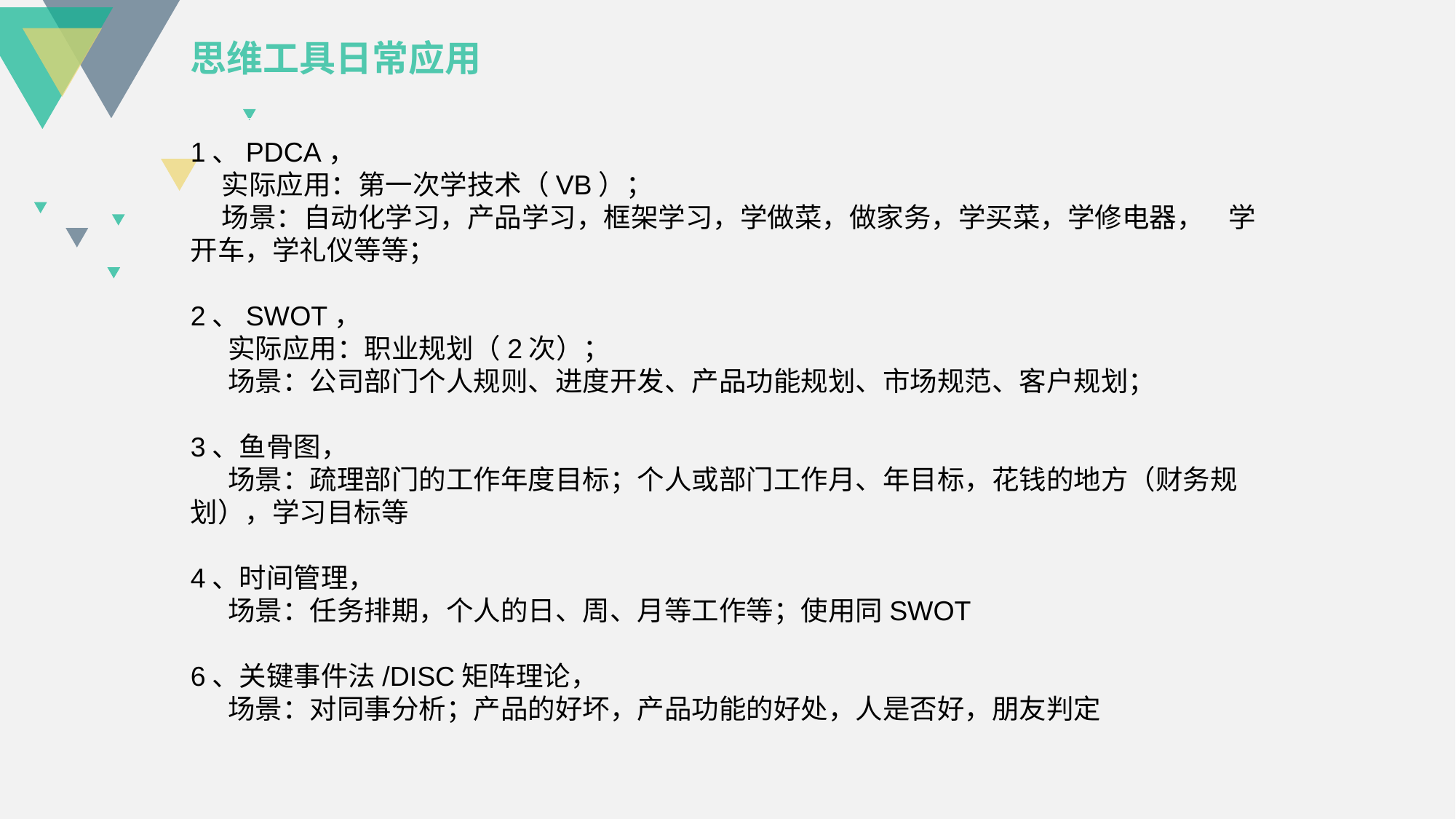

思维工具日常应用
1、PDCA，
    实际应用：第一次学技术（VB）；
    场景：自动化学习，产品学习，框架学习，学做菜，做家务，学买菜，学修电器，    学开车，学礼仪等等；

2、SWOT，
     实际应用：职业规划（2次）；
     场景：公司部门个人规则、进度开发、产品功能规划、市场规范、客户规划；

3、鱼骨图，
     场景：疏理部门的工作年度目标；个人或部门工作月、年目标，花钱的地方（财务规划），学习目标等

4、时间管理，
     场景：任务排期，个人的日、周、月等工作等；使用同SWOT

6、关键事件法/DISC矩阵理论，
     场景：对同事分析；产品的好坏，产品功能的好处，人是否好，朋友判定